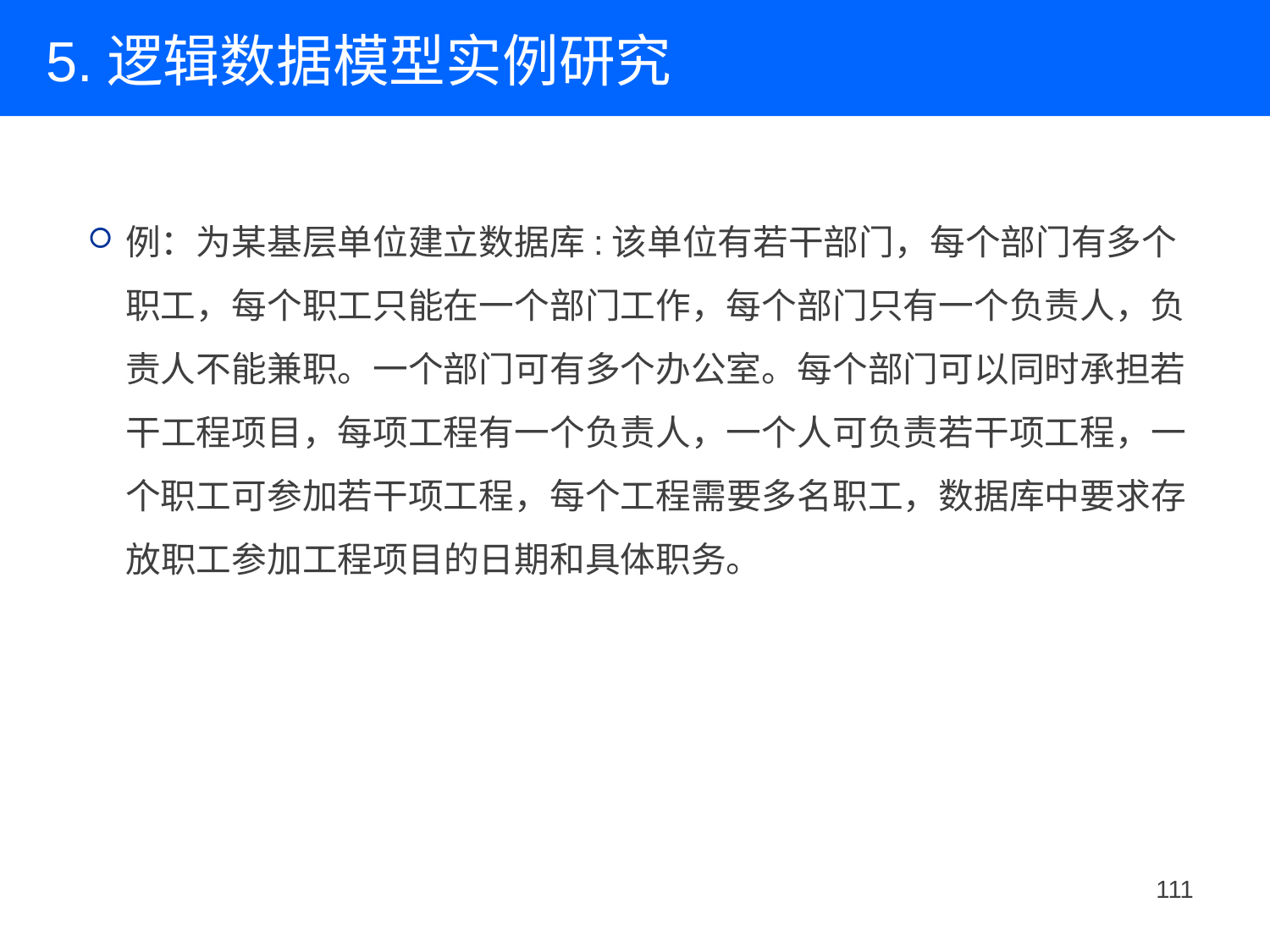

5.逻辑数据模型实例研究
例：为某基层单位建立数据库:该单位有若干部门，每个部门有多个职工，每个职工只能在一个部门工作，每个部门只有一个负责人，负责人不能兼职。一个部门可有多个办公室。每个部门可以同时承担若干工程项目，每项工程有一个负责人，一个人可负责若干项工程，一个职工可参加若干项工程，每个工程需要多名职工，数据库中要求存放职工参加工程项目的日期和具体职务。

111